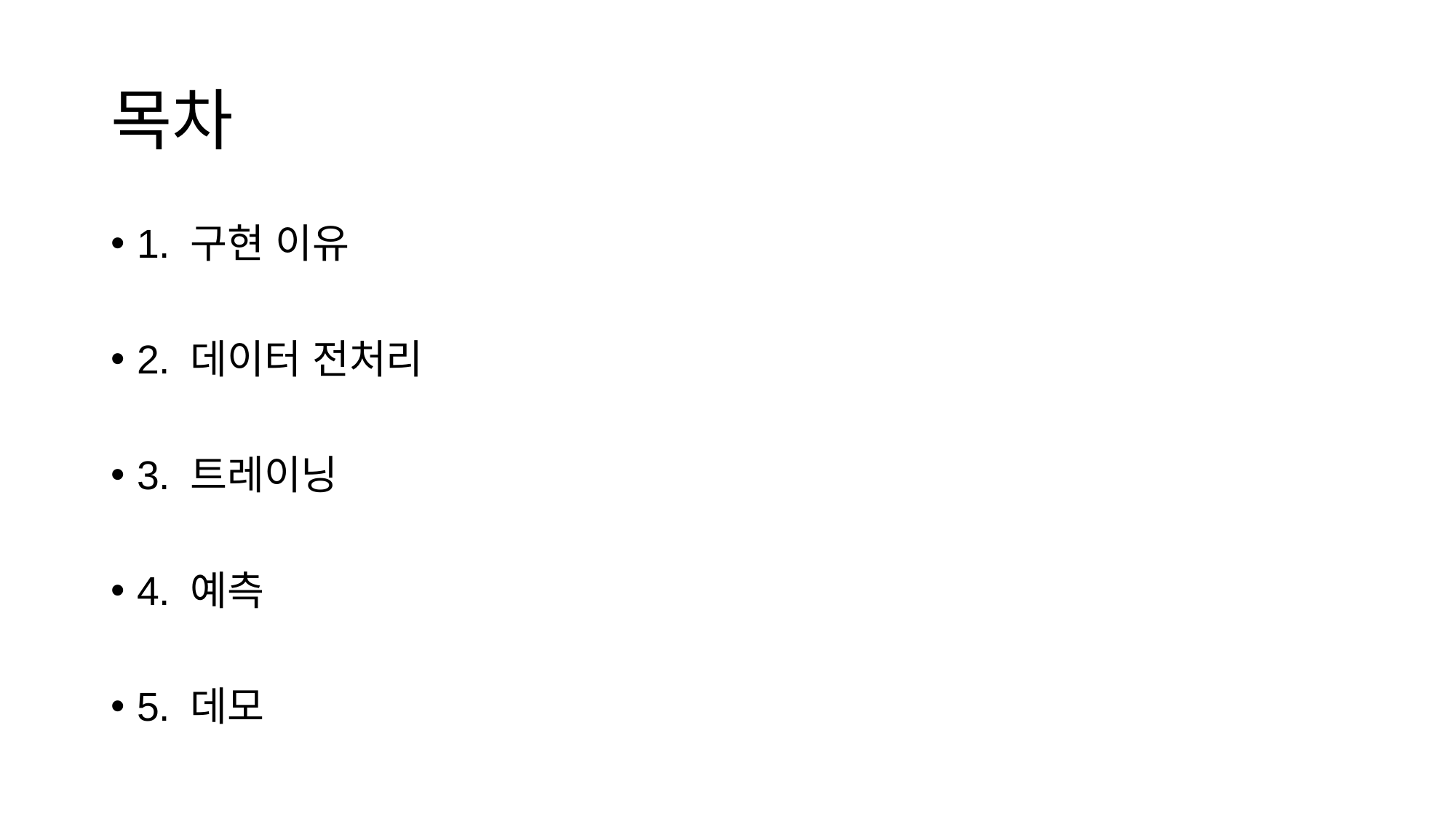

# 목차
1. 구현 이유

2. 데이터 전처리

3. 트레이닝

4. 예측

5. 데모